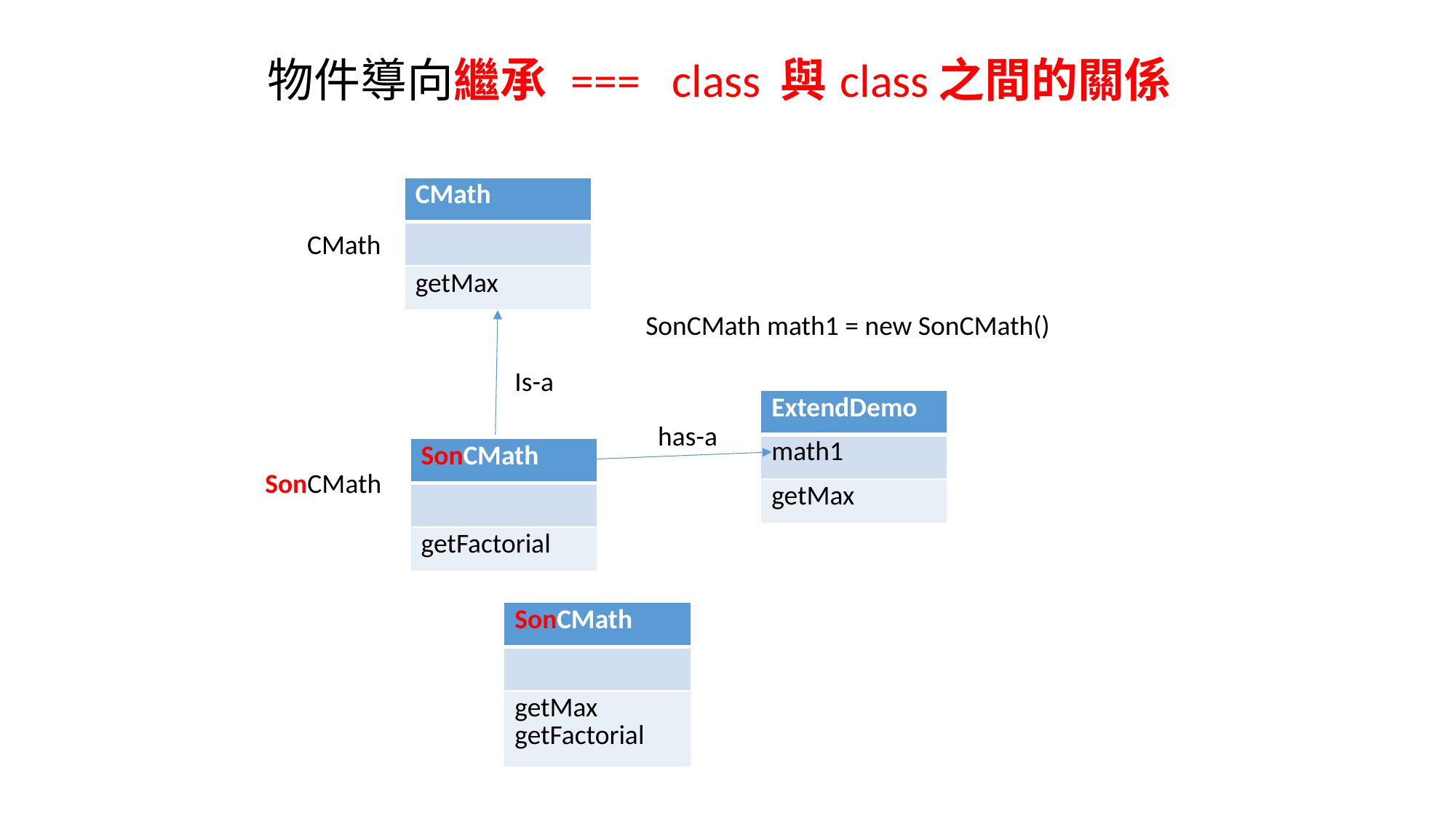

物件導向繼承 ===   class 與class之間的關係
| CMath |
| --- |
|  |
| getMax |
CMath
SonCMath math1 = new SonCMath()
Is-a
| ExtendDemo |
| --- |
| math1 |
| getMax |
has-a
| SonCMath |
| --- |
|  |
| getFactorial |
SonCMath
| SonCMath |
| --- |
|  |
| getMax getFactorial |